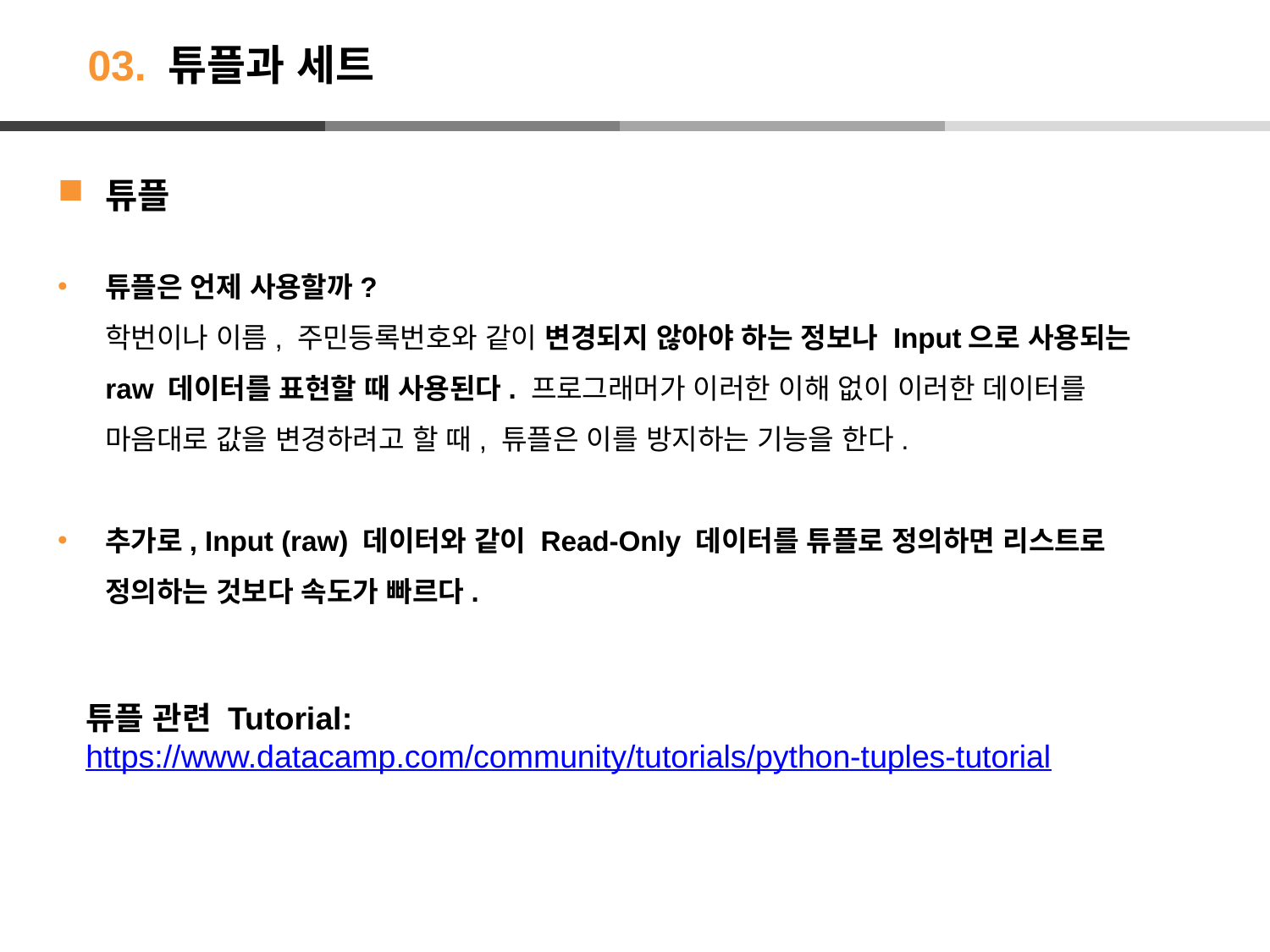

# 03. 튜플과 세트
튜플
튜플은 언제 사용할까?
학번이나 이름, 주민등록번호와 같이 변경되지 않아야 하는 정보나 Input으로 사용되는 raw 데이터를 표현할 때 사용된다. 프로그래머가 이러한 이해 없이 이러한 데이터를 마음대로 값을 변경하려고 할 때, 튜플은 이를 방지하는 기능을 한다.
추가로, Input (raw) 데이터와 같이 Read-Only 데이터를 튜플로 정의하면 리스트로 정의하는 것보다 속도가 빠르다.
튜플 관련 Tutorial: https://www.datacamp.com/community/tutorials/python-tuples-tutorial